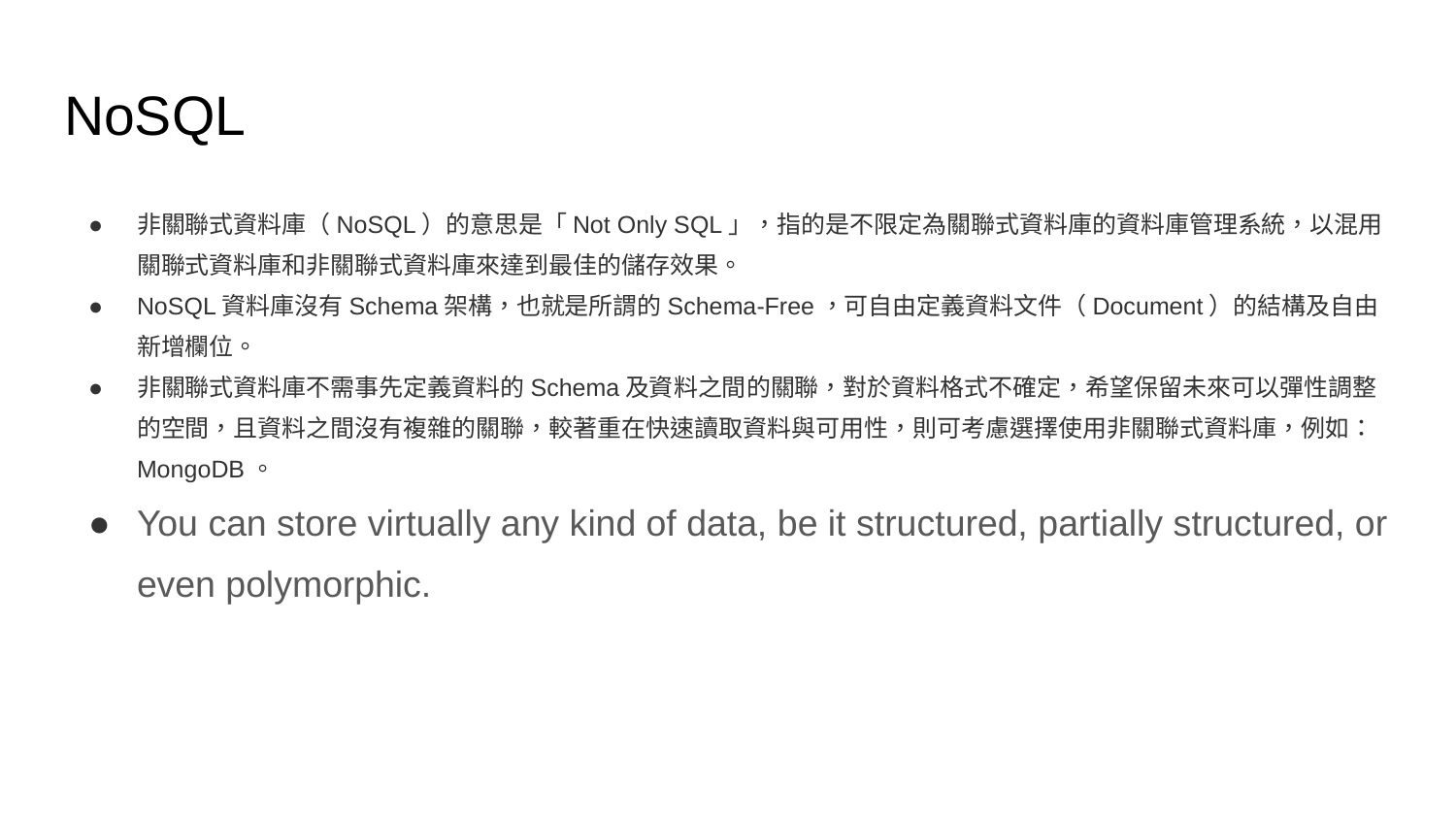

# NoSQL
非關聯式資料庫（NoSQL）的意思是「Not Only SQL」，指的是不限定為關聯式資料庫的資料庫管理系統，以混用關聯式資料庫和非關聯式資料庫來達到最佳的儲存效果。
NoSQL資料庫沒有Schema架構，也就是所謂的Schema-Free，可自由定義資料文件（Document）的結構及自由新增欄位。
非關聯式資料庫不需事先定義資料的Schema及資料之間的關聯，對於資料格式不確定，希望保留未來可以彈性調整的空間，且資料之間沒有複雜的關聯，較著重在快速讀取資料與可用性，則可考慮選擇使用非關聯式資料庫，例如：MongoDB。
You can store virtually any kind of data, be it structured, partially structured, or even polymorphic.